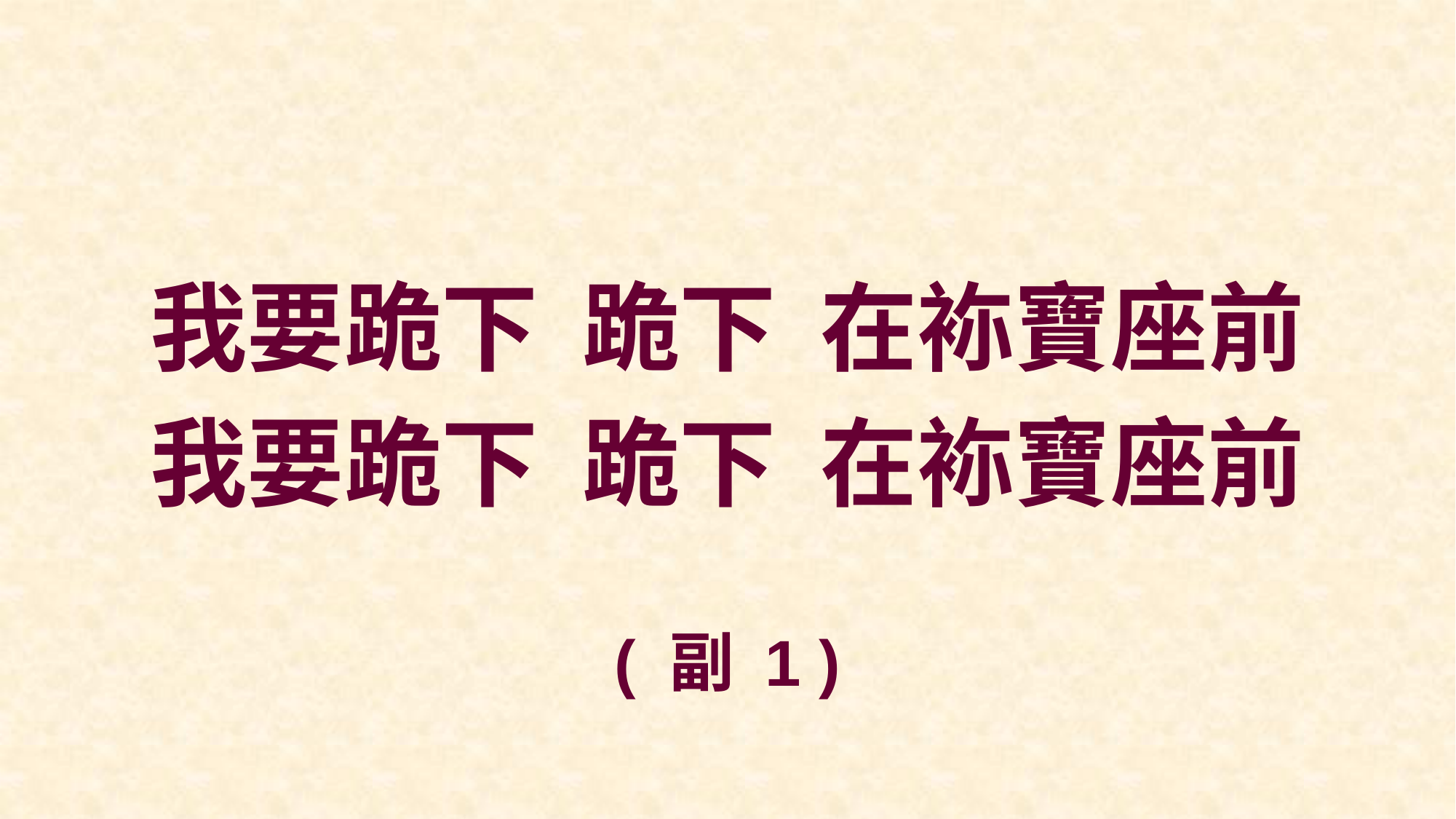

我要跪下  跪下  在袮寶座前
我要跪下  跪下  在袮寶座前
( 副 1 )